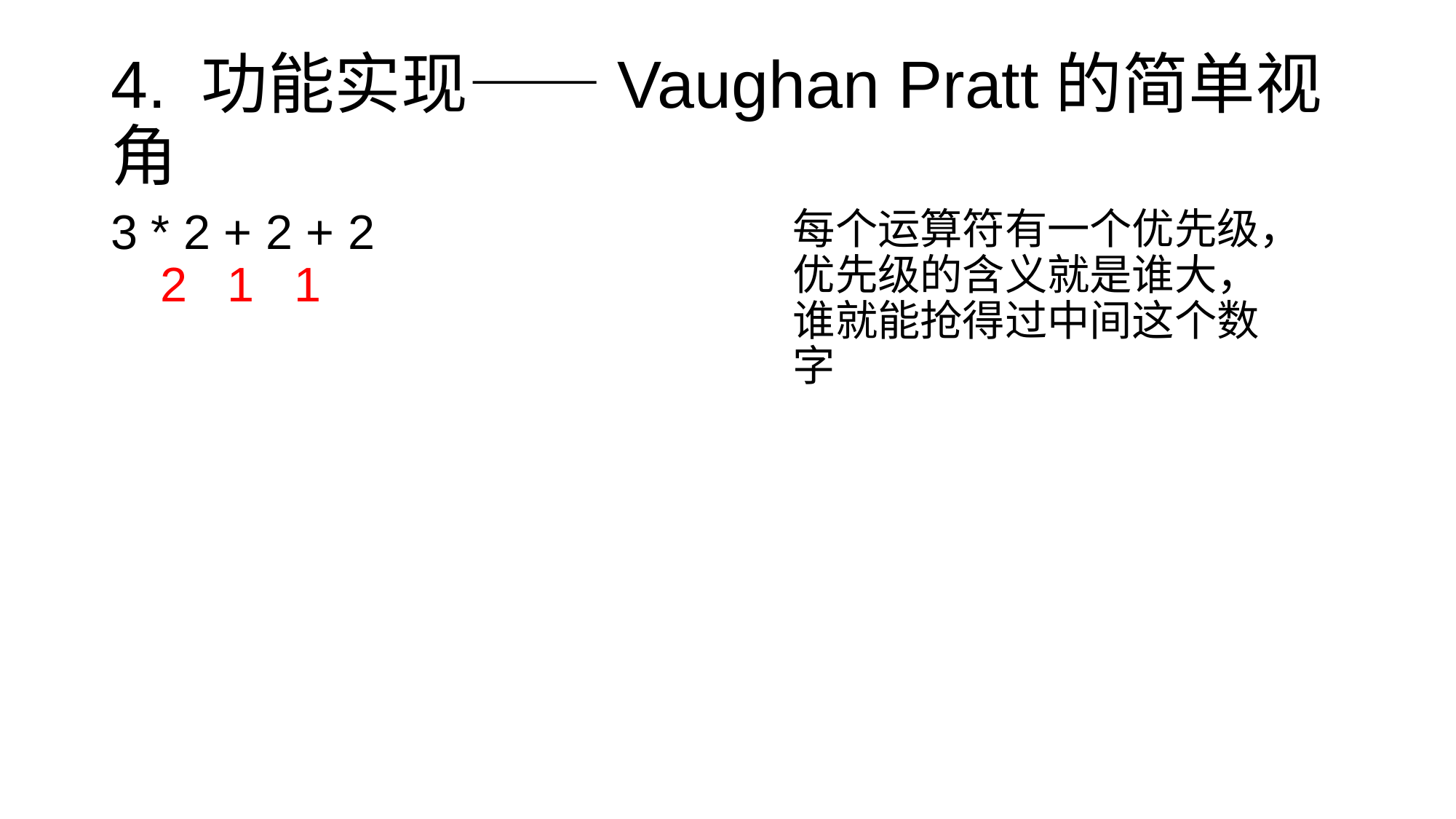

# 4. 功能实现——Vaughan Pratt的简单视角
3 * 2 + 2 + 2
每个运算符有一个优先级，优先级的含义就是谁大，谁就能抢得过中间这个数字
2   1   1